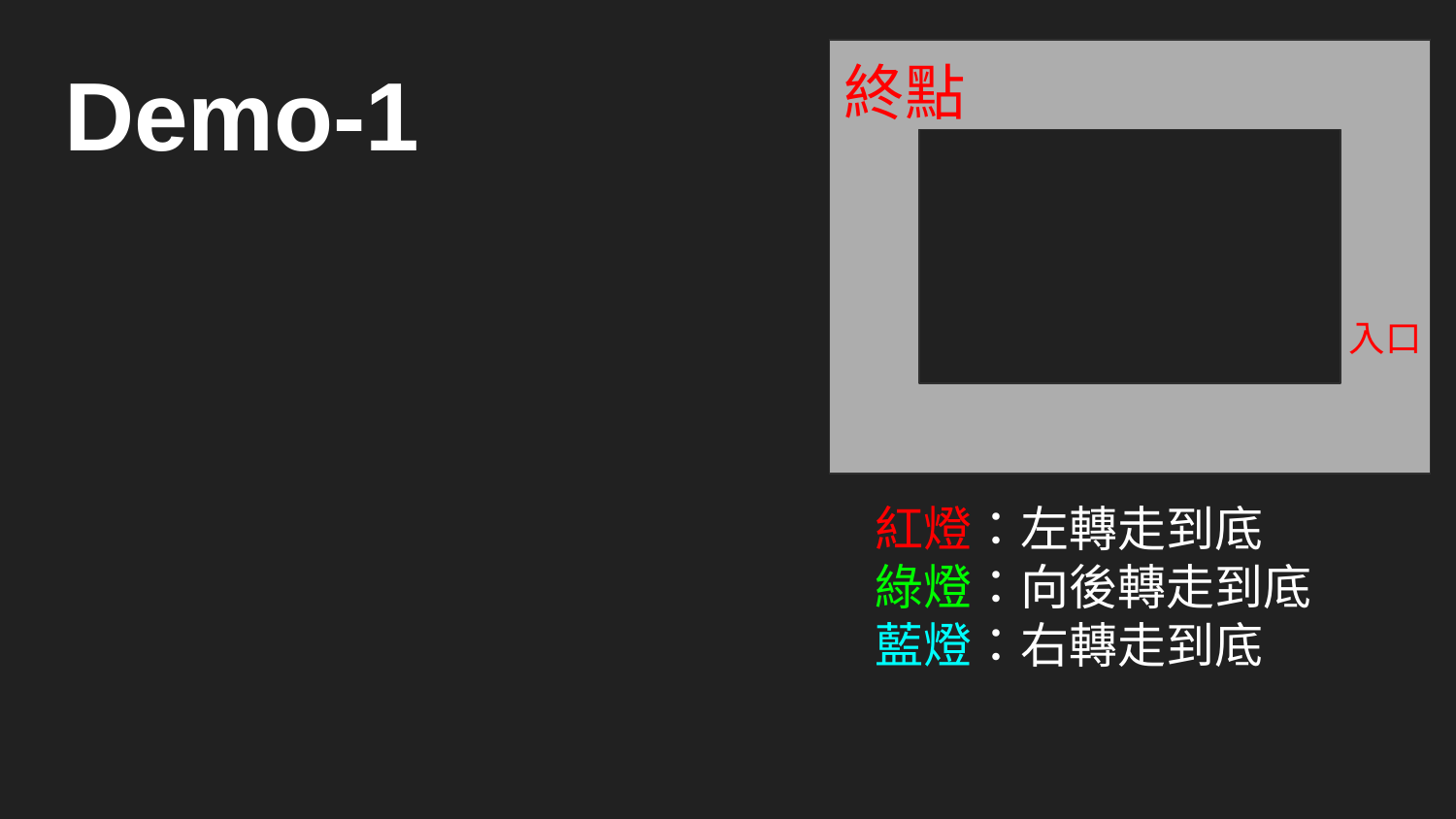

終點
入口
# Demo-1

紅燈：左轉走到底
綠燈：向後轉走到底
藍燈：右轉走到底